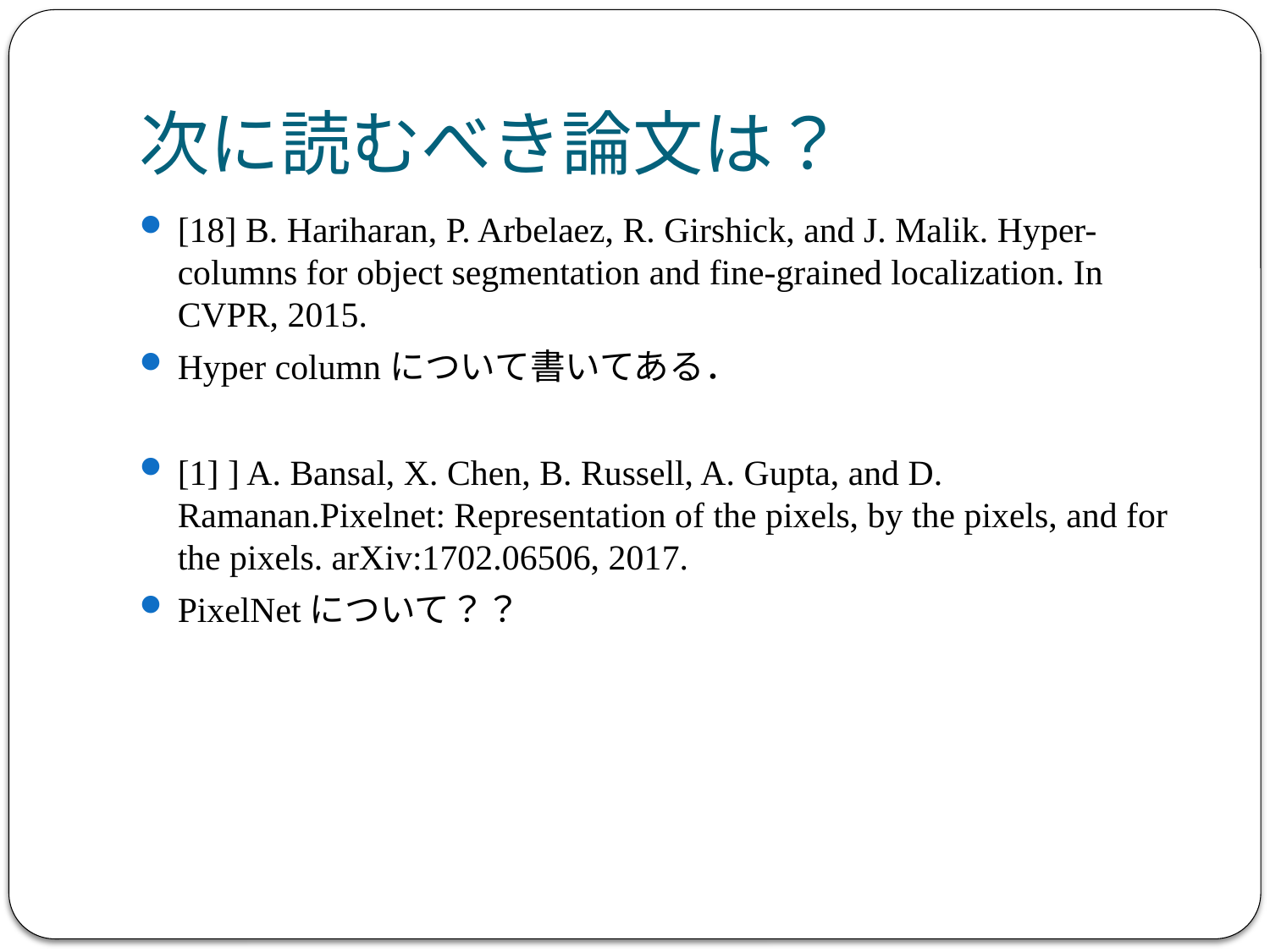

# 次に読むべき論文は？
[18] B. Hariharan, P. Arbelaez, R. Girshick, and J. Malik. Hyper-columns for object segmentation and fine-grained localization. In CVPR, 2015.
Hyper columnについて書いてある．

[1] ] A. Bansal, X. Chen, B. Russell, A. Gupta, and D. Ramanan.Pixelnet: Representation of the pixels, by the pixels, and for the pixels. arXiv:1702.06506, 2017.
PixelNetについて？？